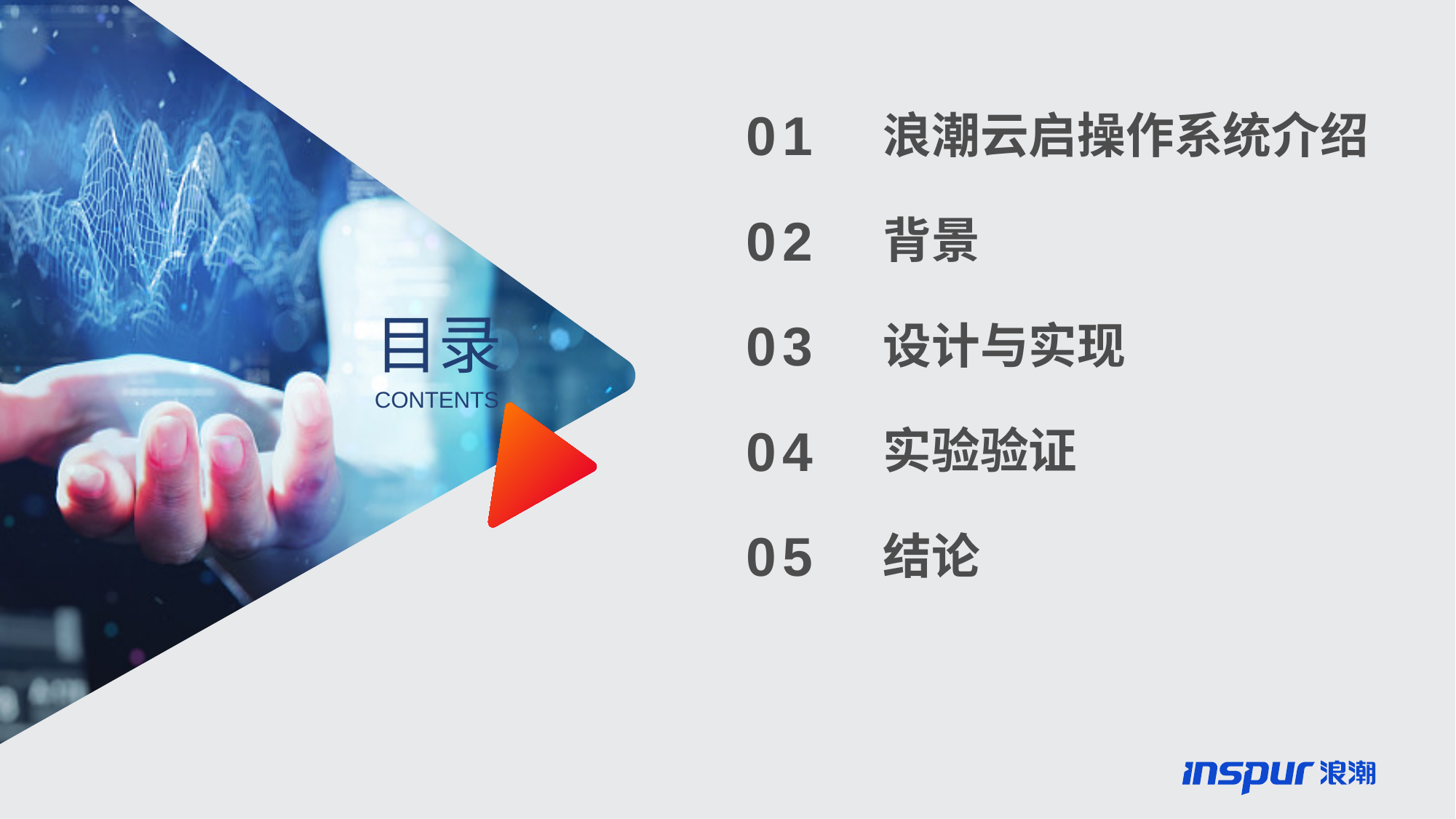

0 1
浪潮云启操作系统介绍
0 2
背景
目录
0 3
设计与实现
CONTENTS

0 4
实验验证
0 5
结论